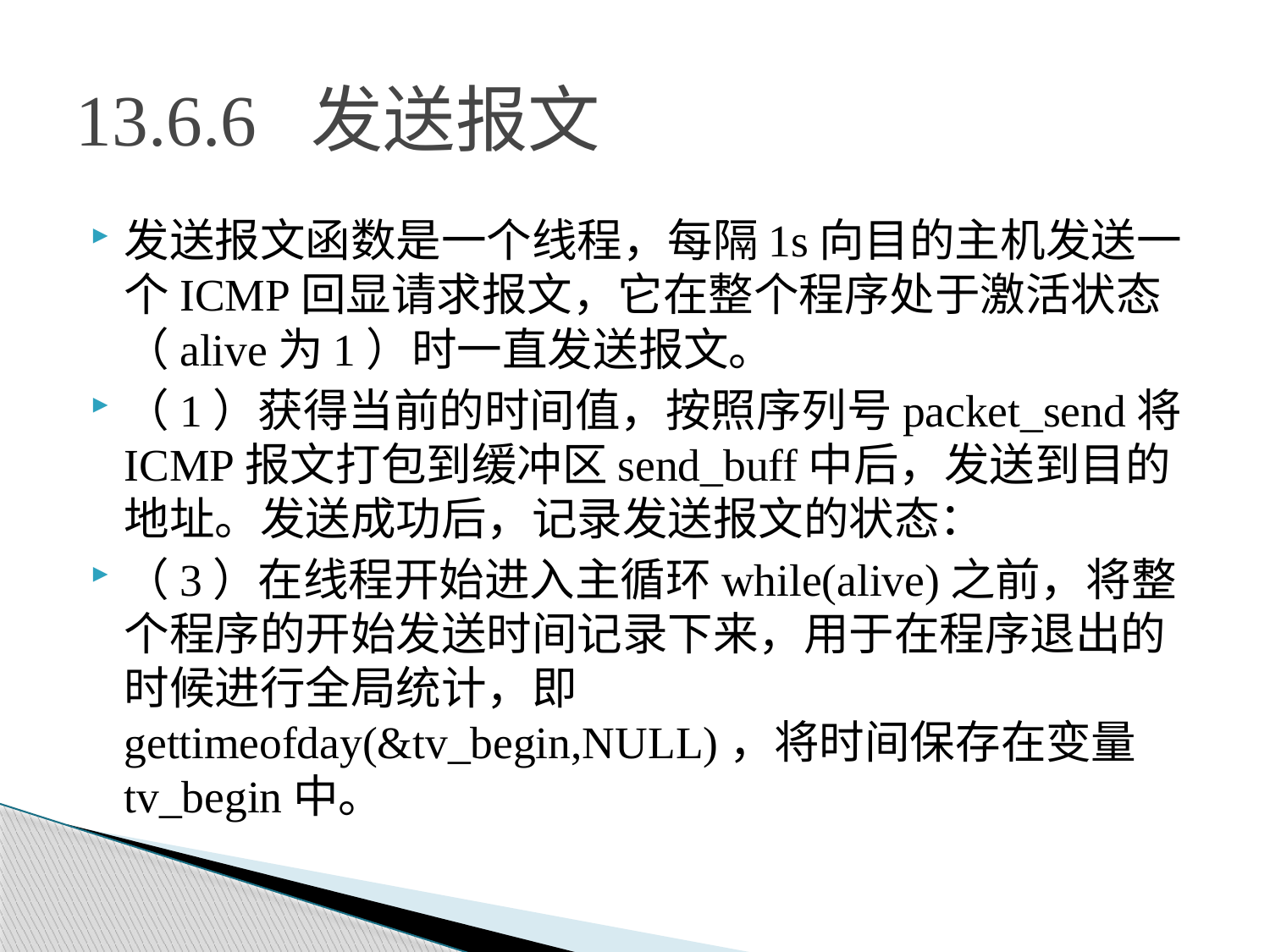

# 13.6.6  发送报文
发送报文函数是一个线程，每隔1s向目的主机发送一个ICMP回显请求报文，它在整个程序处于激活状态（alive为1）时一直发送报文。
（1）获得当前的时间值，按照序列号packet_send将ICMP报文打包到缓冲区send_buff中后，发送到目的地址。发送成功后，记录发送报文的状态：
（3）在线程开始进入主循环while(alive)之前，将整个程序的开始发送时间记录下来，用于在程序退出的时候进行全局统计，即gettimeofday(&tv_begin,NULL)，将时间保存在变量tv_begin中。